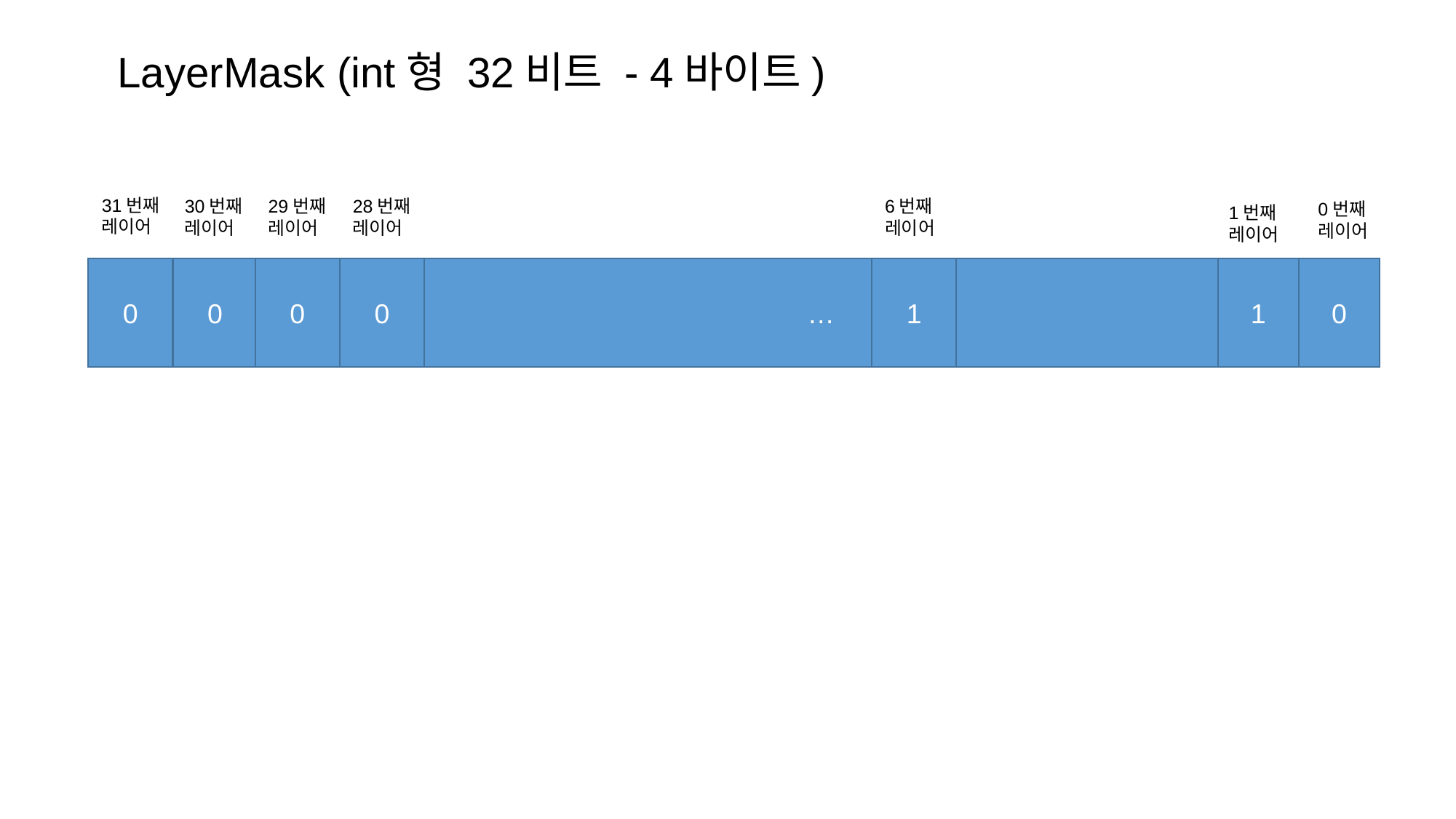

# LayerMask (int형 32비트 - 4바이트)
31번째 레이어
6번째 레이어
28번째 레이어
30번째 레이어
29번째 레이어
0번째 레이어
1번째 레이어
1

0
0
0
0
…
1
0